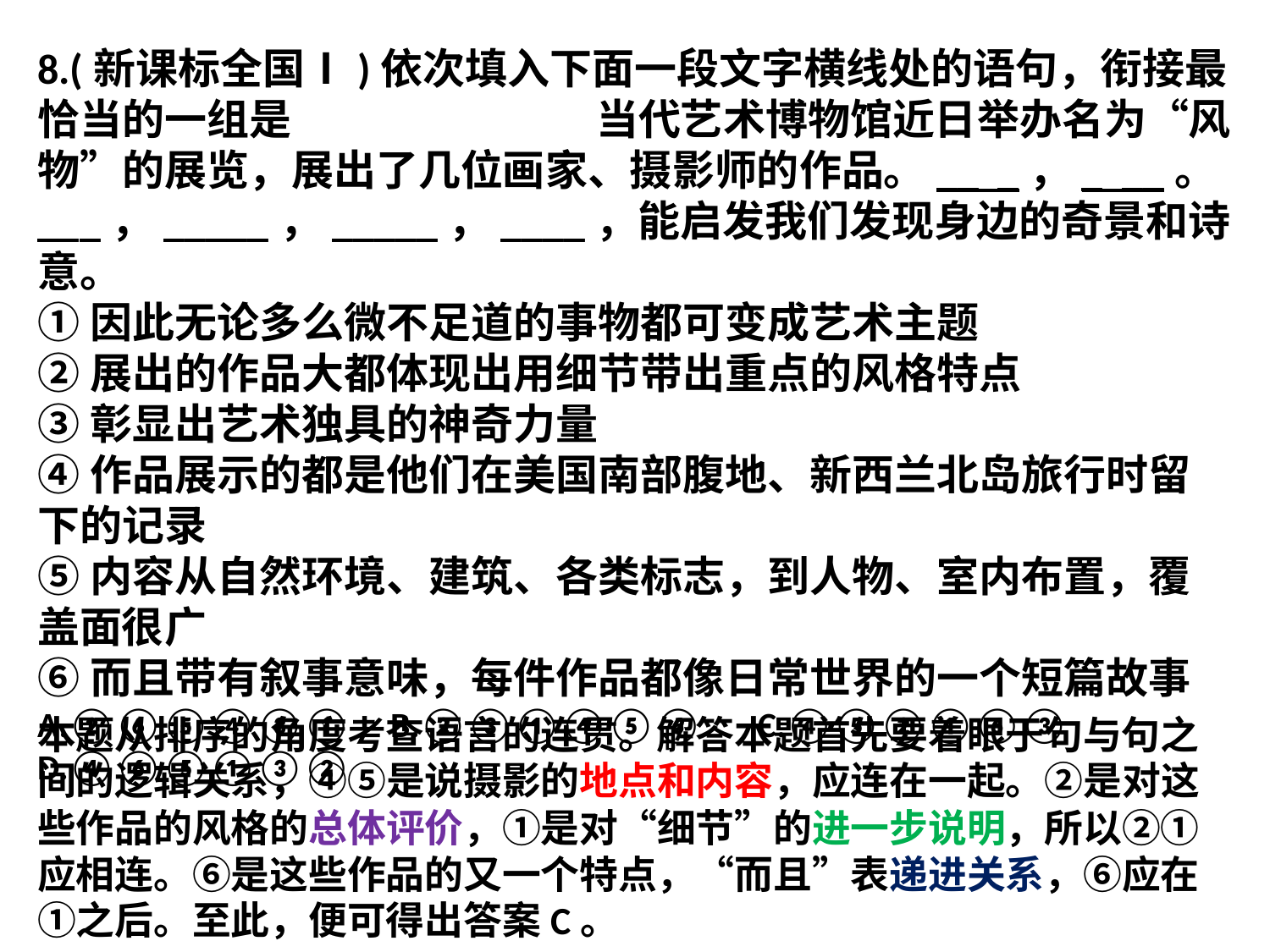

8.(新课标全国Ⅰ)依次填入下面一段文字横线处的语句，衔接最恰当的一组是                                当代艺术博物馆近日举办名为“风物”的展览，展出了几位画家、摄影师的作品。__  _，_  __。___，_____，_____，____，能启发我们发现身边的奇景和诗意。
①因此无论多么微不足道的事物都可变成艺术主题
②展出的作品大都体现出用细节带出重点的风格特点
③彰显出艺术独具的神奇力量
④作品展示的都是他们在美国南部腹地、新西兰北岛旅行时留下的记录
⑤内容从自然环境、建筑、各类标志，到人物、室内布置，覆盖面很广
⑥而且带有叙事意味，每件作品都像日常世界的一个短篇故事
A.②⑥⑤④③①     B.②③①④⑤⑥       C.④⑤②①⑥③	D.④⑥⑤①③②
本题从排序的角度考查语言的连贯。解答本题首先要着眼于句与句之间的逻辑关系，④⑤是说摄影的地点和内容，应连在一起。②是对这些作品的风格的总体评价，①是对“细节”的进一步说明，所以②①应相连。⑥是这些作品的又一个特点，“而且”表递进关系，⑥应在①之后。至此，便可得出答案C。